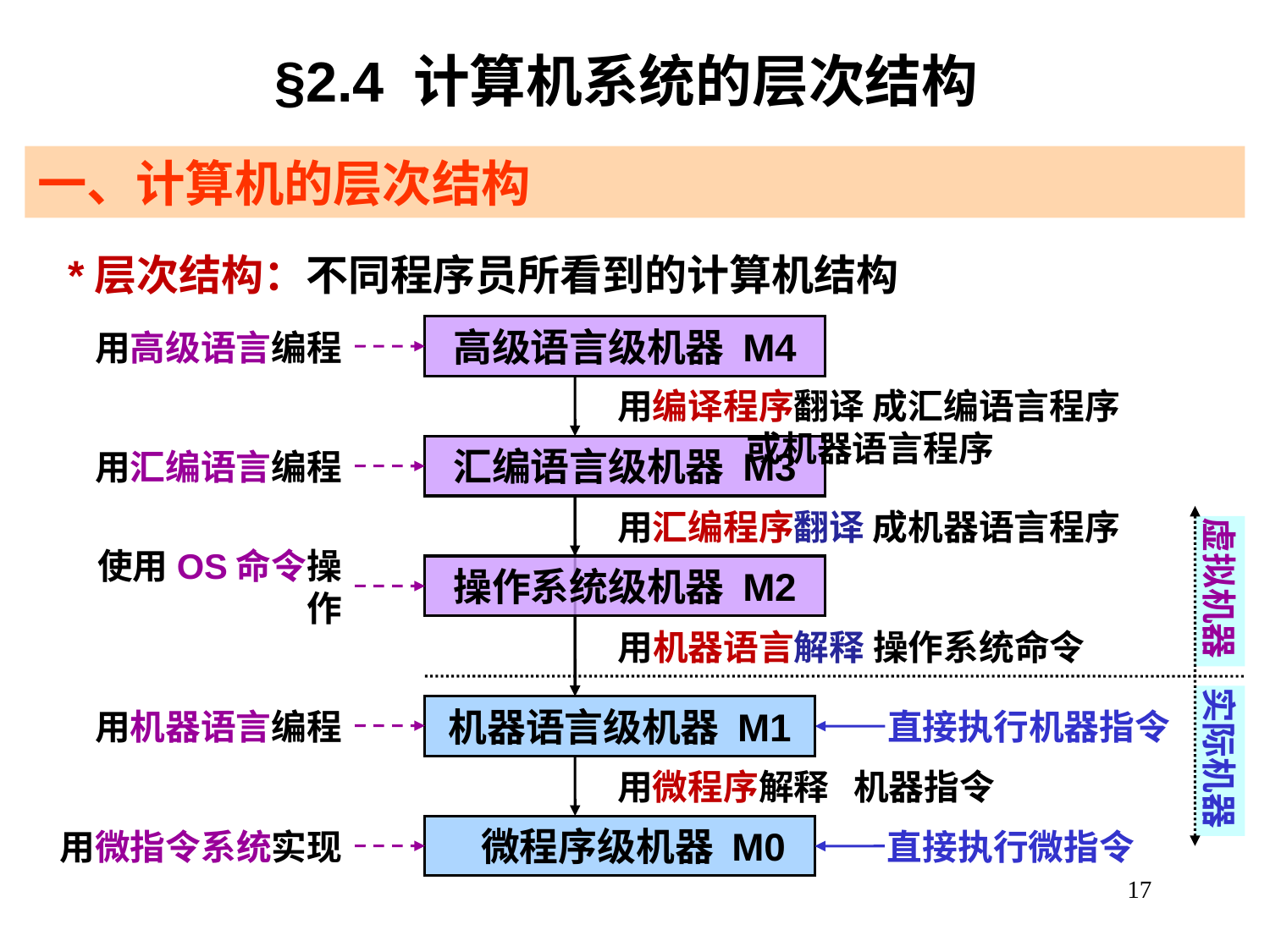

§2.4 计算机系统的层次结构
一、计算机的层次结构
   *层次结构：不同程序员所看到的计算机结构
高级语言级机器 M4
用高级语言编程

用编译程序翻译 成汇编语言程序
               或机器语言程序
汇编语言级机器 M3
用汇编语言编程

虚拟机器

实际机器
用汇编程序翻译 成机器语言程序
操作系统级机器 M2
使用OS命令操作

用机器语言解释 操作系统命令
机器语言级机器 M1
用机器语言编程

直接执行机器指令

用微程序解释   机器指令
  微程序级机器 M0
用微指令系统实现

直接执行微指令

17